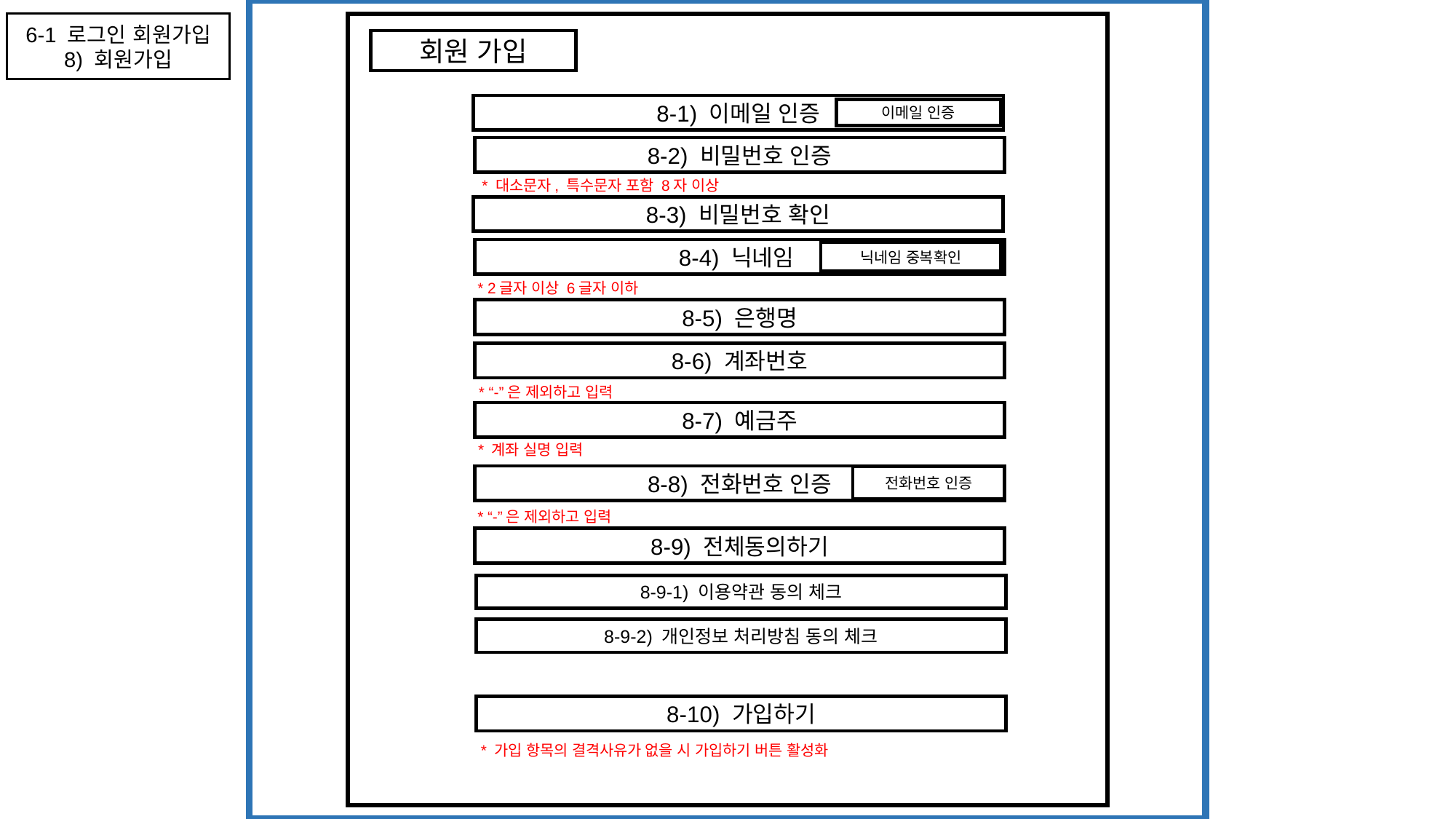

6-1 로그인 회원가입
8) 회원가입

회원 가입
8-1) 이메일 인증
이메일 인증
8-2) 비밀번호 인증
* 대소문자, 특수문자 포함 8자 이상
8-3) 비밀번호 확인
8-4) 닉네임
닉네임 중복확인
* 2글자 이상 6글자 이하
8-5) 은행명
8-6) 계좌번호
* “-”은 제외하고 입력
8-7) 예금주
* 계좌 실명 입력
8-8) 전화번호 인증
전화번호 인증
* “-”은 제외하고 입력
8-9) 전체동의하기
8-9-1) 이용약관 동의 체크
8-9-2) 개인정보 처리방침 동의 체크
8-10) 가입하기
* 가입 항목의 결격사유가 없을 시 가입하기 버튼 활성화